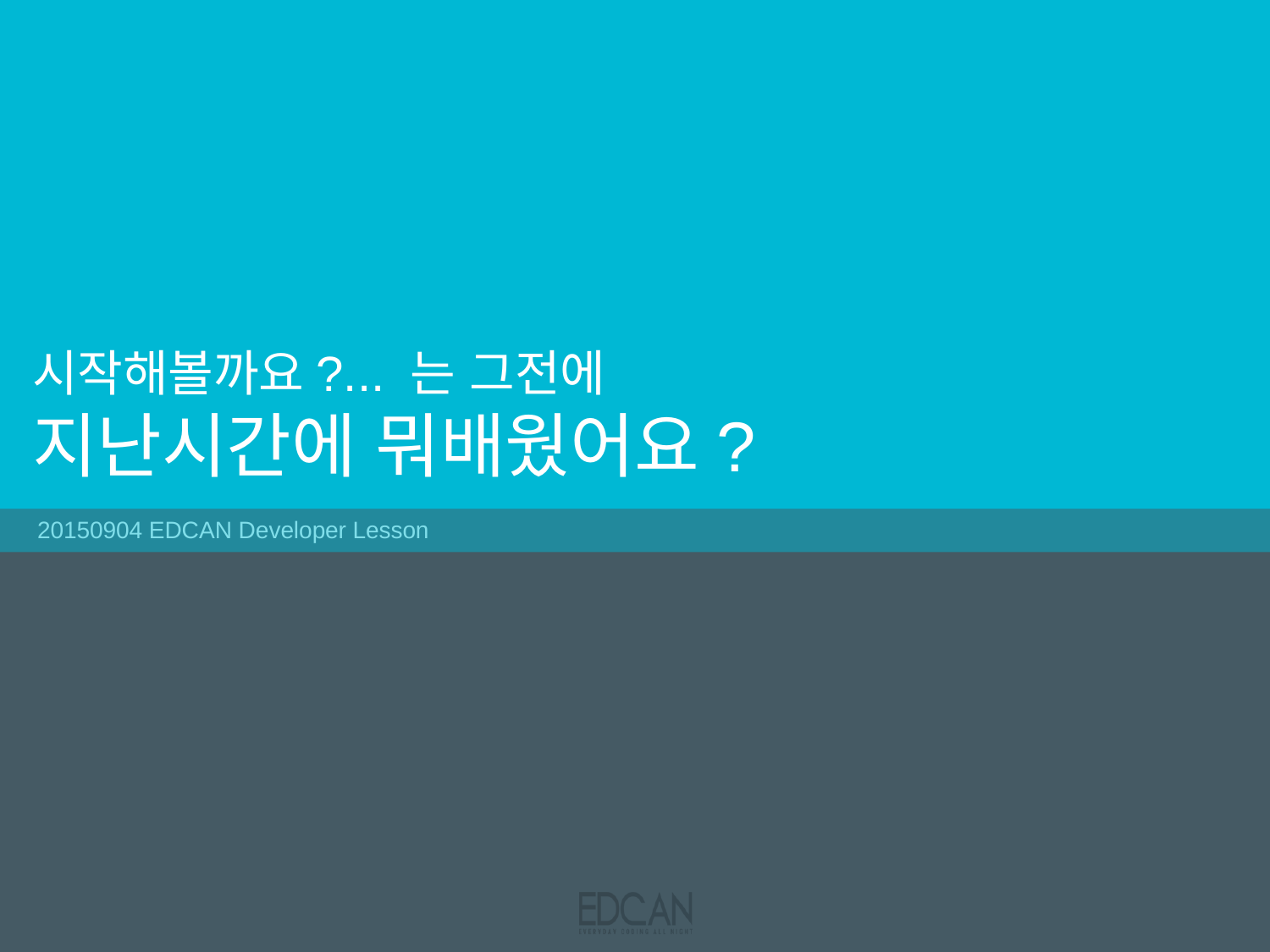

시작해볼까요?... 는 그전에
지난시간에 뭐배웠어요?

20150904 EDCAN Developer Lesson